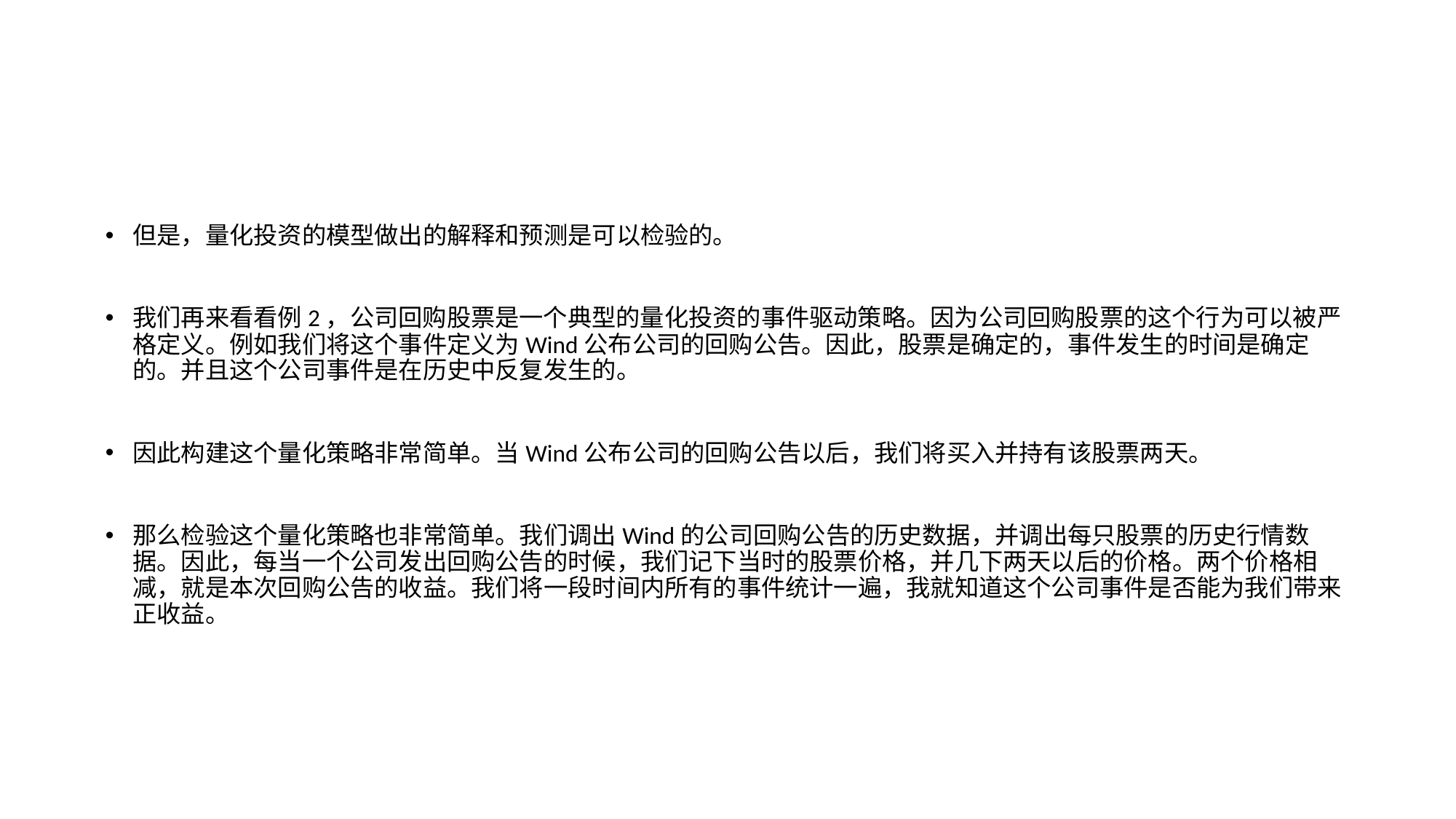

#
但是，量化投资的模型做出的解释和预测是可以检验的。

我们再来看看例2，公司回购股票是一个典型的量化投资的事件驱动策略。因为公司回购股票的这个行为可以被严格定义。例如我们将这个事件定义为Wind公布公司的回购公告。因此，股票是确定的，事件发生的时间是确定的。并且这个公司事件是在历史中反复发生的。

因此构建这个量化策略非常简单。当Wind公布公司的回购公告以后，我们将买入并持有该股票两天。

那么检验这个量化策略也非常简单。我们调出Wind的公司回购公告的历史数据，并调出每只股票的历史行情数据。因此，每当一个公司发出回购公告的时候，我们记下当时的股票价格，并几下两天以后的价格。两个价格相减，就是本次回购公告的收益。我们将一段时间内所有的事件统计一遍，我就知道这个公司事件是否能为我们带来正收益。